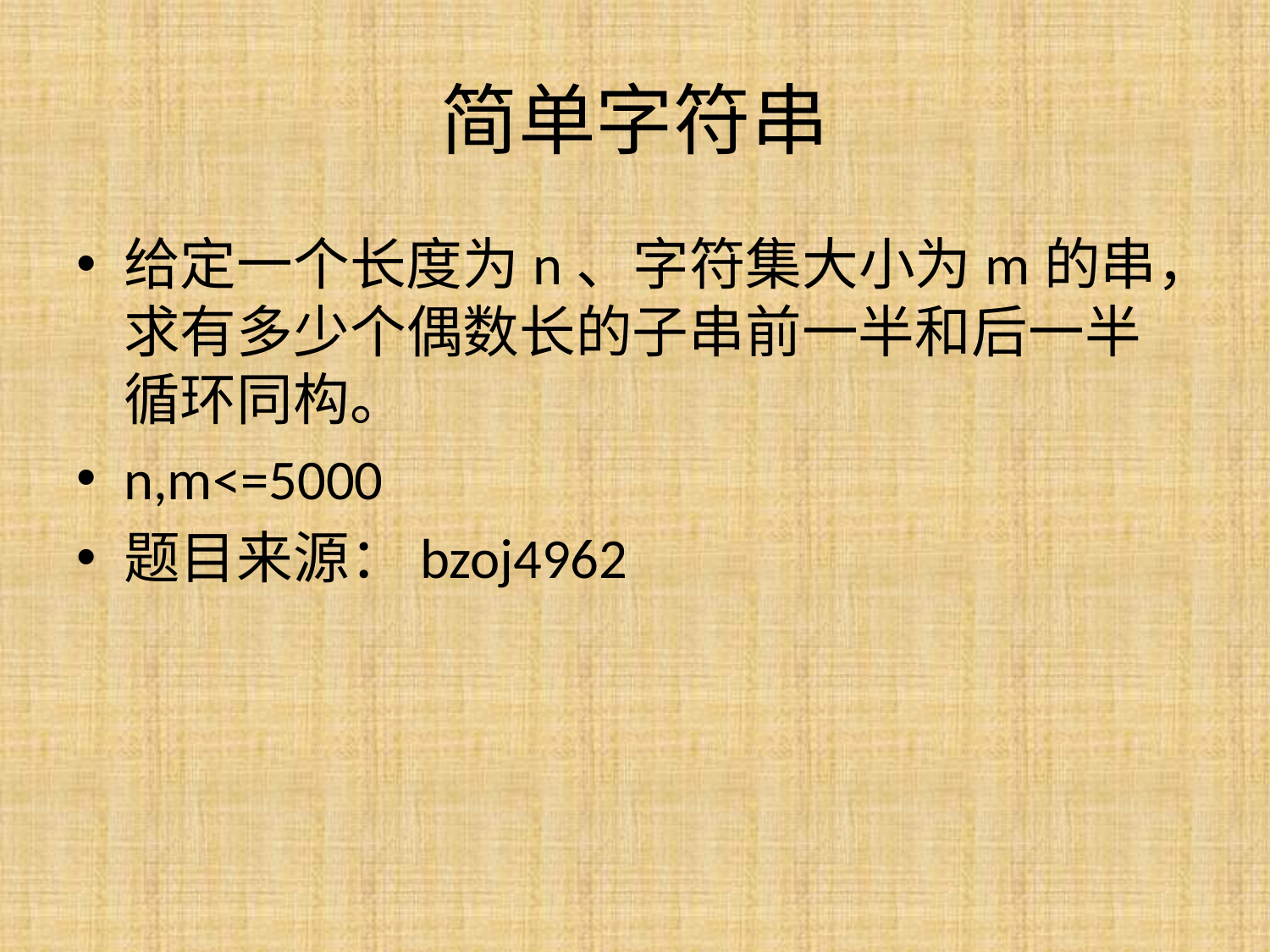

# 简单字符串
给定一个长度为n、字符集大小为m的串，求有多少个偶数长的子串前一半和后一半循环同构。
n,m<=5000
题目来源：bzoj4962